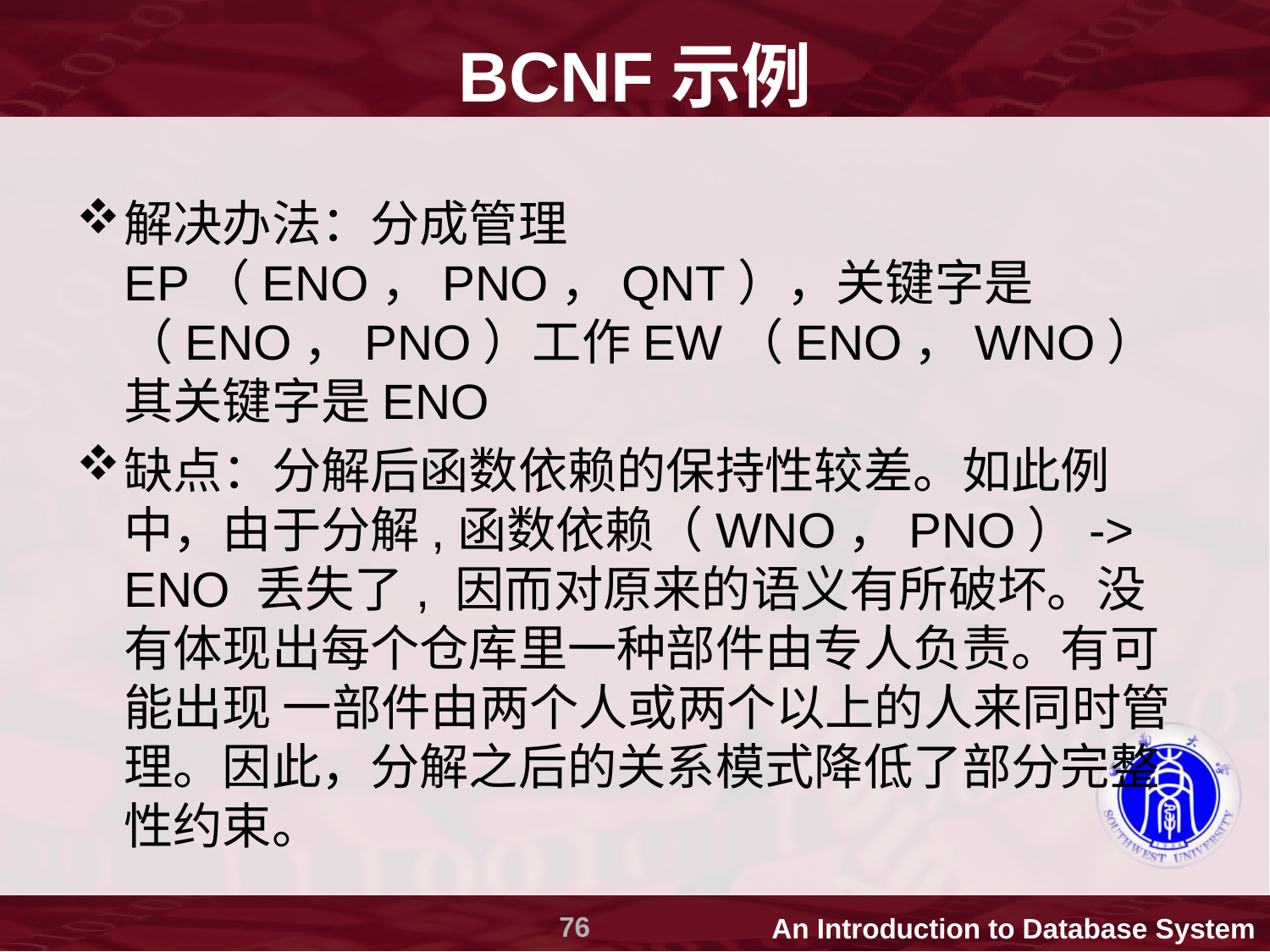

# BCNF示例
解决办法：分成管理EP（ENO，PNO，QNT），关键字是（ENO，PNO）工作EW（ENO，WNO）其关键字是ENO
缺点：分解后函数依赖的保持性较差。如此例中，由于分解,函数依赖（WNO，PNO）-> ENO 丢失了, 因而对原来的语义有所破坏。没有体现出每个仓库里一种部件由专人负责。有可能出现 一部件由两个人或两个以上的人来同时管理。因此，分解之后的关系模式降低了部分完整性约束。
76